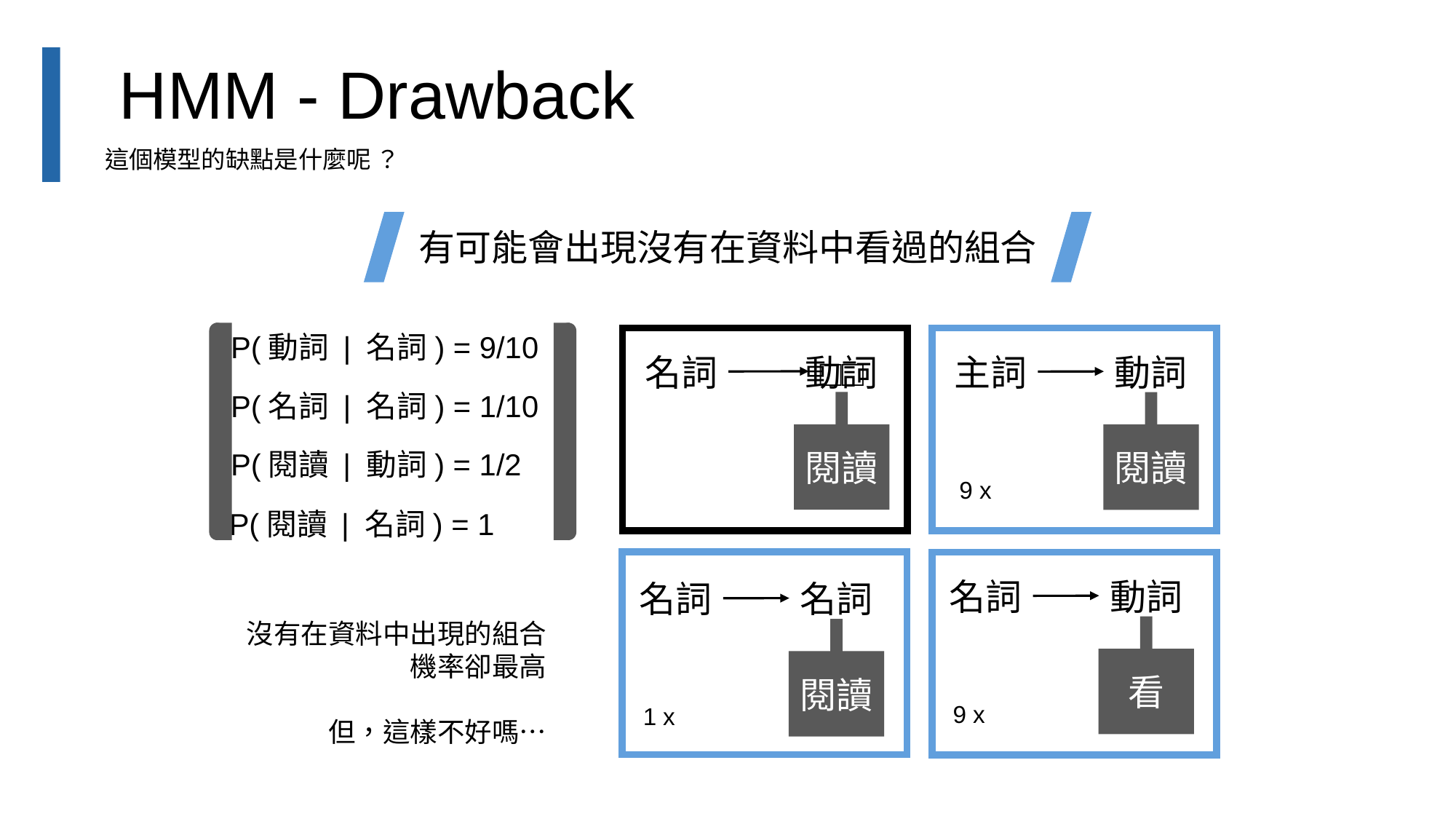

HMM - Drawback
這個模型的缺點是什麼呢 ？

有可能會出現沒有在資料中看過的組合

P(動詞 | 名詞) = 9/10

動詞
□□
動詞
名詞
主詞
P(名詞 | 名詞) = 1/10

閱讀

閱讀
P(閱讀 | 動詞) = 1/2
9 x
P(閱讀 | 名詞) = 1

動詞
名詞
名詞
名詞
沒有在資料中出現的組合
機率卻最高

但，這樣不好嗎…

看

閱讀
9 x
1 x